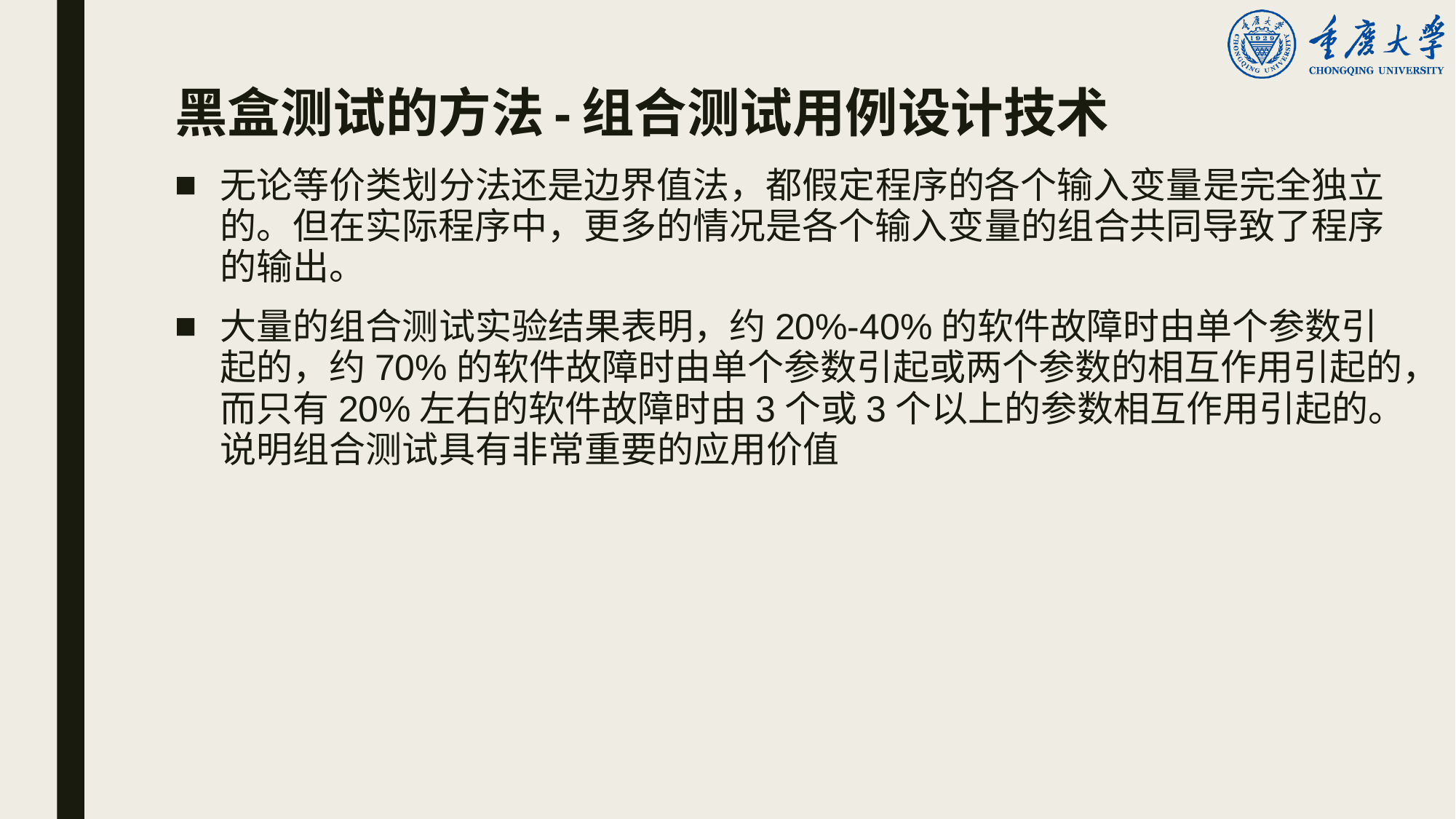

# 黑盒测试的方法-组合测试用例设计技术
无论等价类划分法还是边界值法，都假定程序的各个输入变量是完全独立的。但在实际程序中，更多的情况是各个输入变量的组合共同导致了程序的输出。
大量的组合测试实验结果表明，约20%-40%的软件故障时由单个参数引起的，约70%的软件故障时由单个参数引起或两个参数的相互作用引起的，而只有20%左右的软件故障时由3个或3个以上的参数相互作用引起的。说明组合测试具有非常重要的应用价值